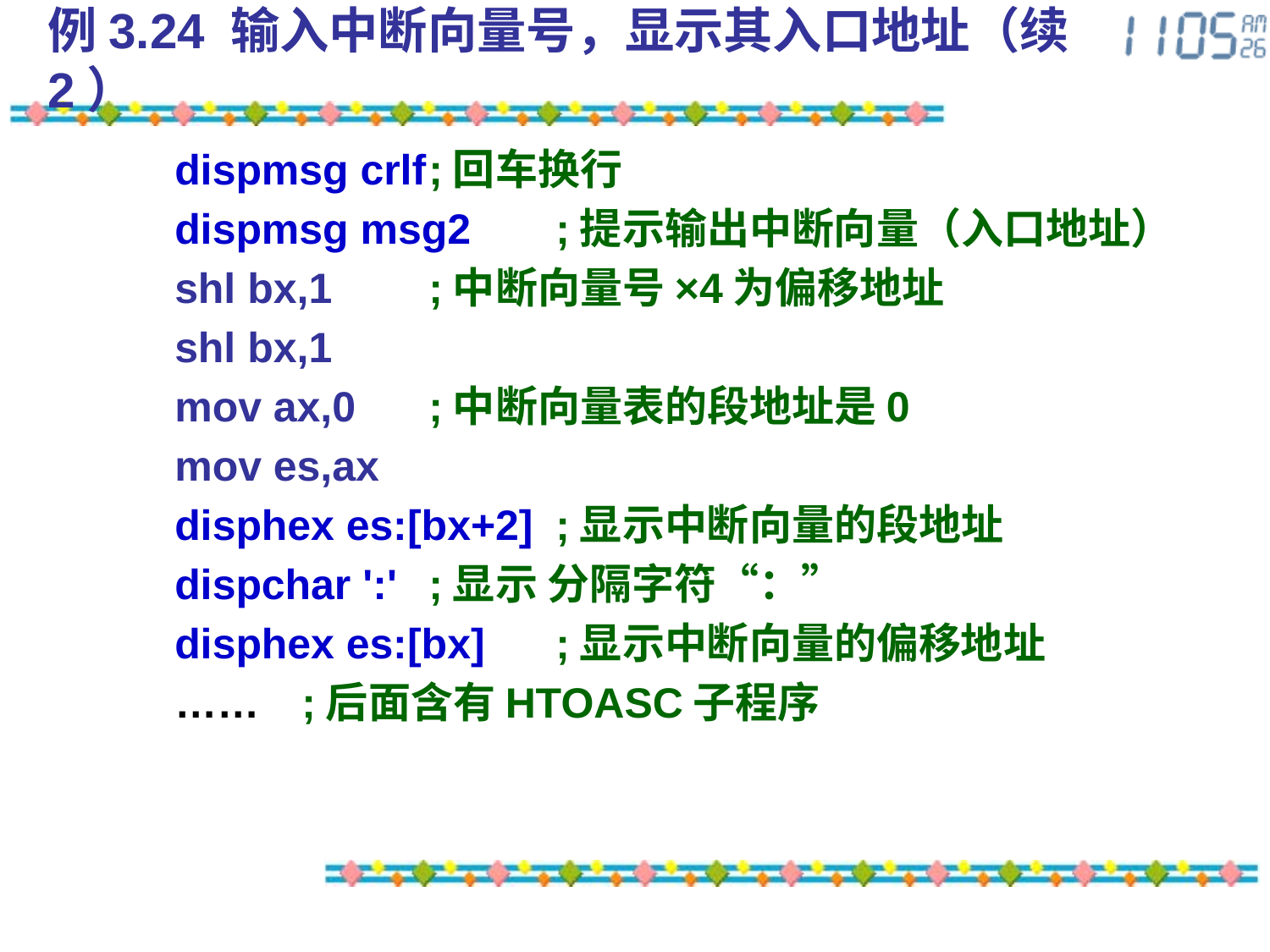

# 例3.24 输入中断向量号，显示其入口地址（续2）
	dispmsg crlf	;回车换行
	dispmsg msg2	;提示输出中断向量（入口地址）
	shl bx,1	;中断向量号×4为偏移地址
	shl bx,1
	mov ax,0	;中断向量表的段地址是0
	mov es,ax
	disphex es:[bx+2] 	;显示中断向量的段地址
	dispchar ':'	;显示 分隔字符“：”
	disphex es:[bx] 	;显示中断向量的偏移地址
	……	;后面含有HTOASC子程序